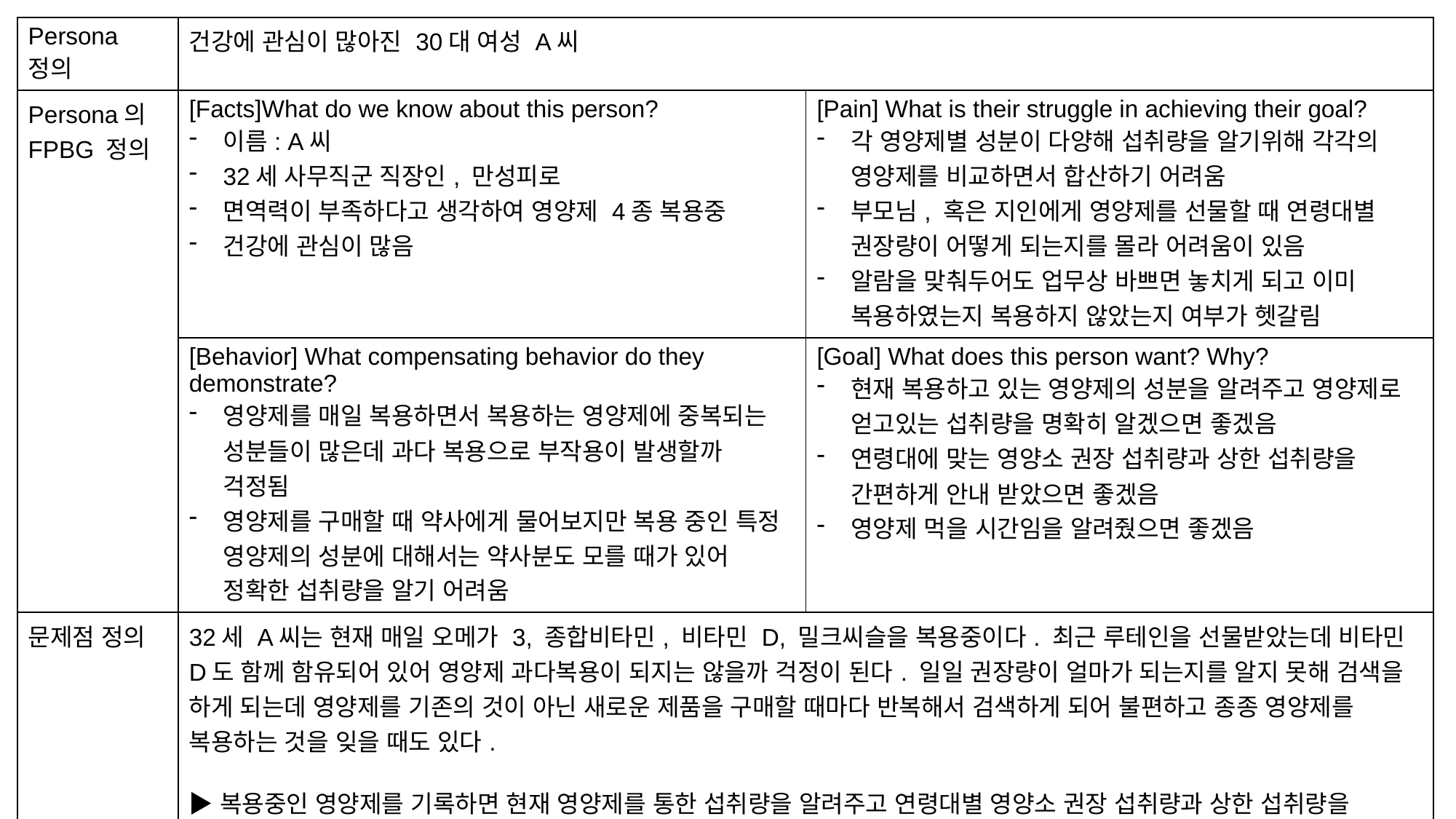

| Persona 정의 | 건강에 관심이 많아진 30대 여성 A씨 |  |
| --- | --- | --- |
| Persona의 FPBG 정의 | [Facts]What do we know about this person? 이름: A씨 32세 사무직군 직장인, 만성피로 면역력이 부족하다고 생각하여 영양제 4종 복용중 건강에 관심이 많음 | [Pain] What is their struggle in achieving their goal? 각 영양제별 성분이 다양해 섭취량을 알기위해 각각의 영양제를 비교하면서 합산하기 어려움 부모님, 혹은 지인에게 영양제를 선물할 때 연령대별 권장량이 어떻게 되는지를 몰라 어려움이 있음 알람을 맞춰두어도 업무상 바쁘면 놓치게 되고 이미 복용하였는지 복용하지 않았는지 여부가 헷갈림 |
|  | [Behavior] What compensating behavior do they demonstrate? 영양제를 매일 복용하면서 복용하는 영양제에 중복되는 성분들이 많은데 과다 복용으로 부작용이 발생할까 걱정됨 영양제를 구매할 때 약사에게 물어보지만 복용 중인 특정 영양제의 성분에 대해서는 약사분도 모를 때가 있어 정확한 섭취량을 알기 어려움 | [Goal] What does this person want? Why? 현재 복용하고 있는 영양제의 성분을 알려주고 영양제로 얻고있는 섭취량을 명확히 알겠으면 좋겠음 연령대에 맞는 영양소 권장 섭취량과 상한 섭취량을 간편하게 안내 받았으면 좋겠음 영양제 먹을 시간임을 알려줬으면 좋겠음 |
| 문제점 정의 | 32세 A씨는 현재 매일 오메가 3, 종합비타민, 비타민 D, 밀크씨슬을 복용중이다. 최근 루테인을 선물받았는데 비타민 D도 함께 함유되어 있어 영양제 과다복용이 되지는 않을까 걱정이 된다. 일일 권장량이 얼마가 되는지를 알지 못해 검색을 하게 되는데 영양제를 기존의 것이 아닌 새로운 제품을 구매할 때마다 반복해서 검색하게 되어 불편하고 종종 영양제를 복용하는 것을 잊을 때도 있다. ▶복용중인 영양제를 기록하면 현재 영양제를 통한 섭취량을 알려주고 연령대별 영양소 권장 섭취량과 상한 섭취량을 안내해주며 영양제 복용 시간 알람과 더불어 복용 기록을 할 수 있는 플랜을 개발/제공 |  |